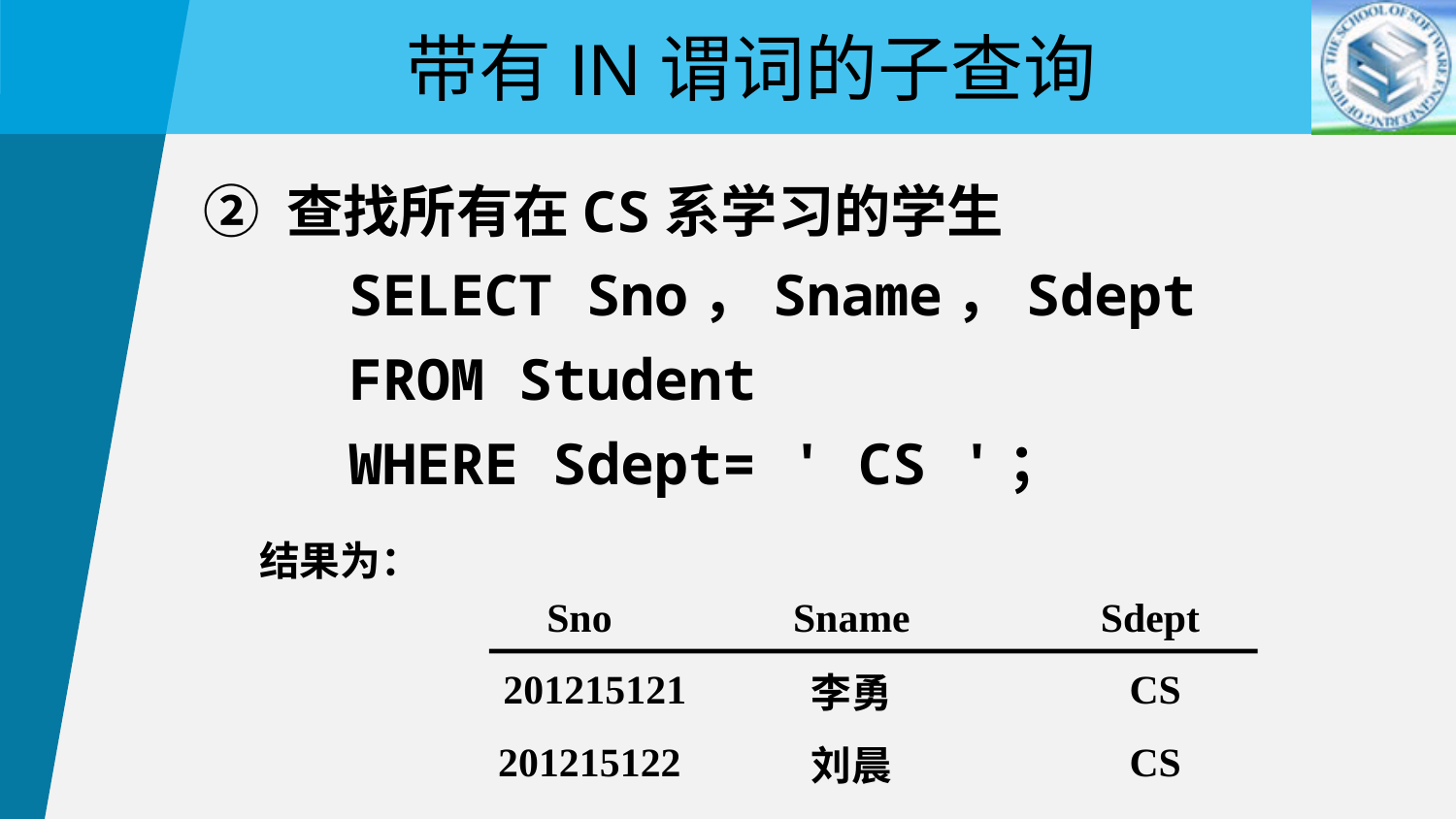

带有IN谓词的子查询
② 查找所有在CS系学习的学生
	SELECT Sno，Sname，Sdept
	FROM Student
	WHERE Sdept= ' CS '；
     结果为：
| Sno | Sname | Sdept |
| --- | --- | --- |
| 201215121 | 李勇 | CS |
| 201215122 | 刘晨 | CS |